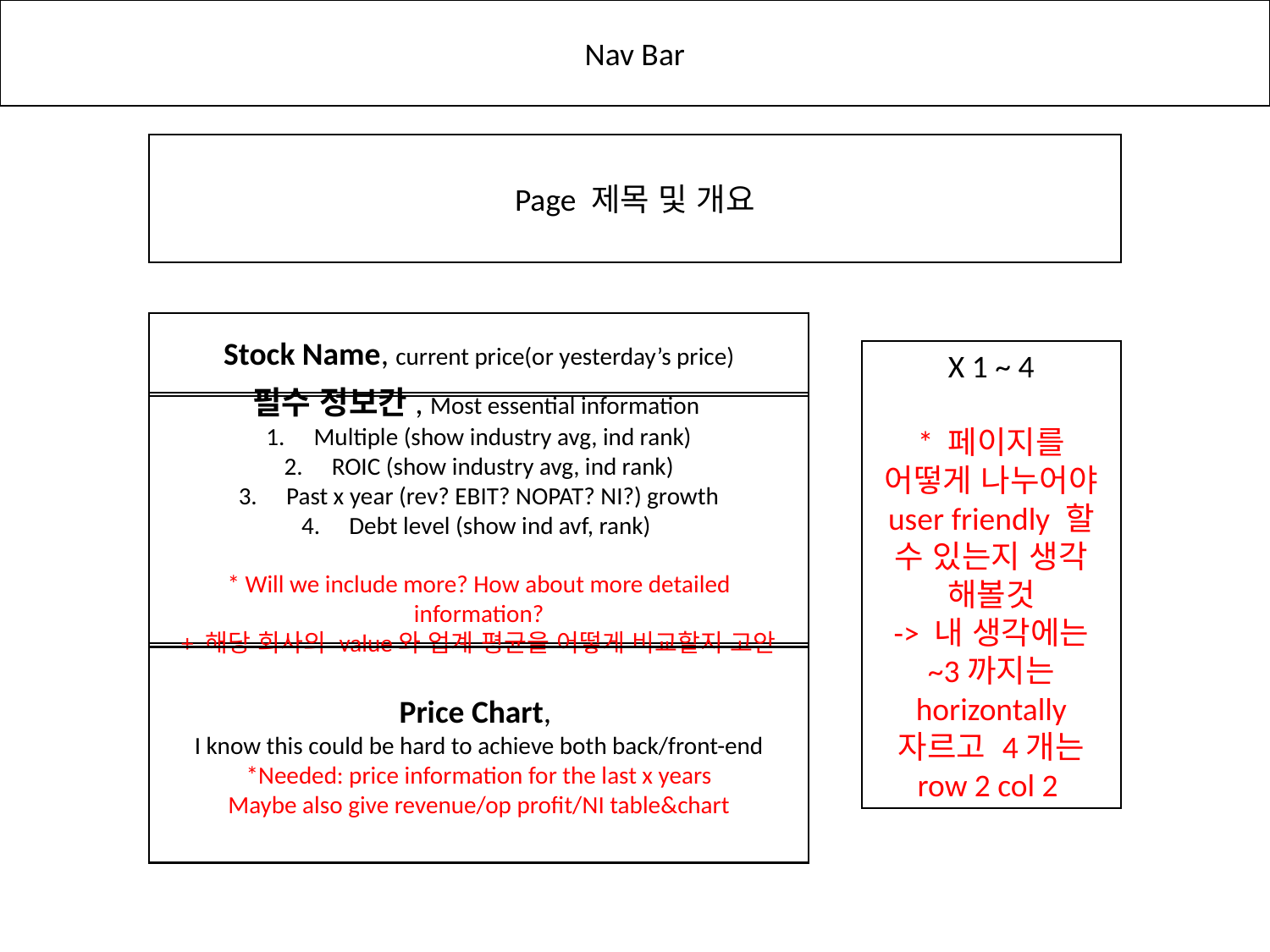

Nav Bar
Page 제목 및 개요
Stock Comparison Page

-> get here by selecting stocks on the selection page or from filling in the search bar in main page

Stock Name, current price(or yesterday’s price)
X 1 ~ 4

* 페이지를 어떻게 나누어야 user friendly 할 수 있는지 생각 해볼것
-> 내 생각에는 ~3까지는 horizontally 자르고 4개는 row 2 col 2
필수 정보칸, Most essential information
Multiple (show industry avg, ind rank)
ROIC (show industry avg, ind rank)
Past x year (rev? EBIT? NOPAT? NI?) growth
Debt level (show ind avf, rank)

* Will we include more? How about more detailed information?
+ 해당 회사의 value와 업계 평균을 어떻게 비교할지 고안
Price Chart,
I know this could be hard to achieve both back/front-end
*Needed: price information for the last x years
Maybe also give revenue/op profit/NI table&chart